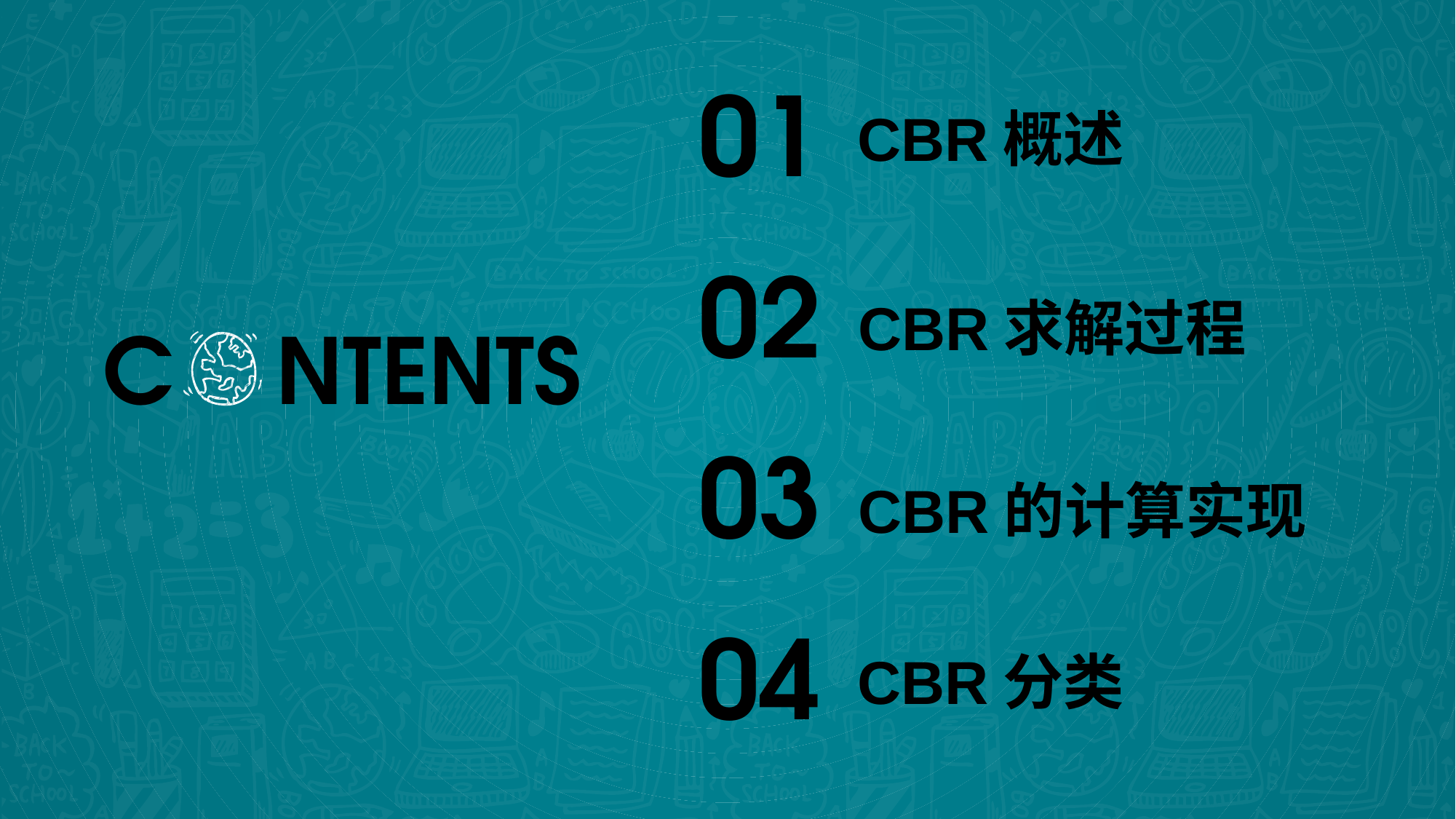

01
CBR概述
02
CBR求解过程
C    NTENTS

03
CBR的计算实现
04
CBR分类